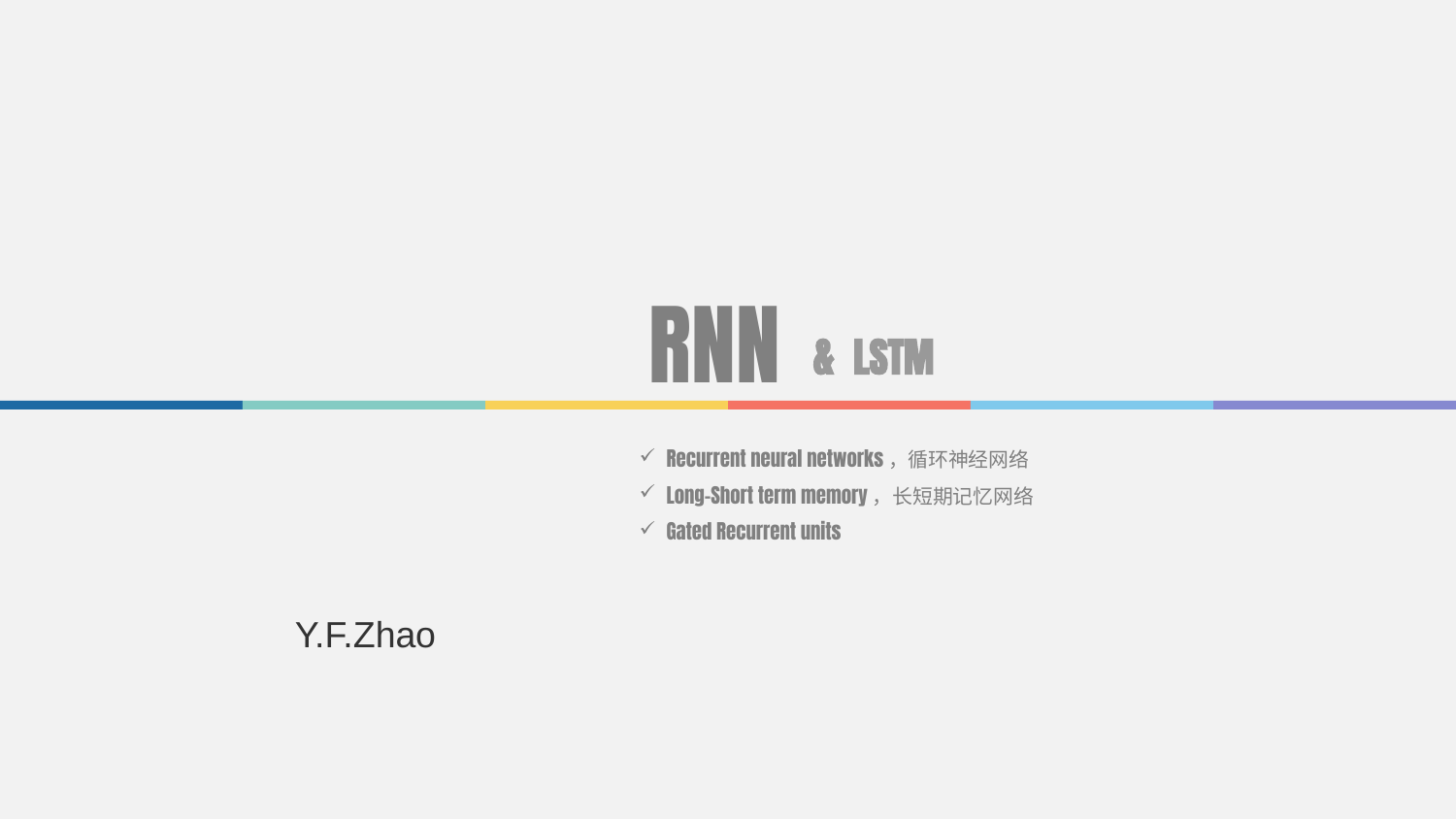

RNN
    &  LSTM

Recurrent neural networks，循环神经网络
Long-Short term memory，长短期记忆网络
Gated Recurrent units
Y.F.Zhao